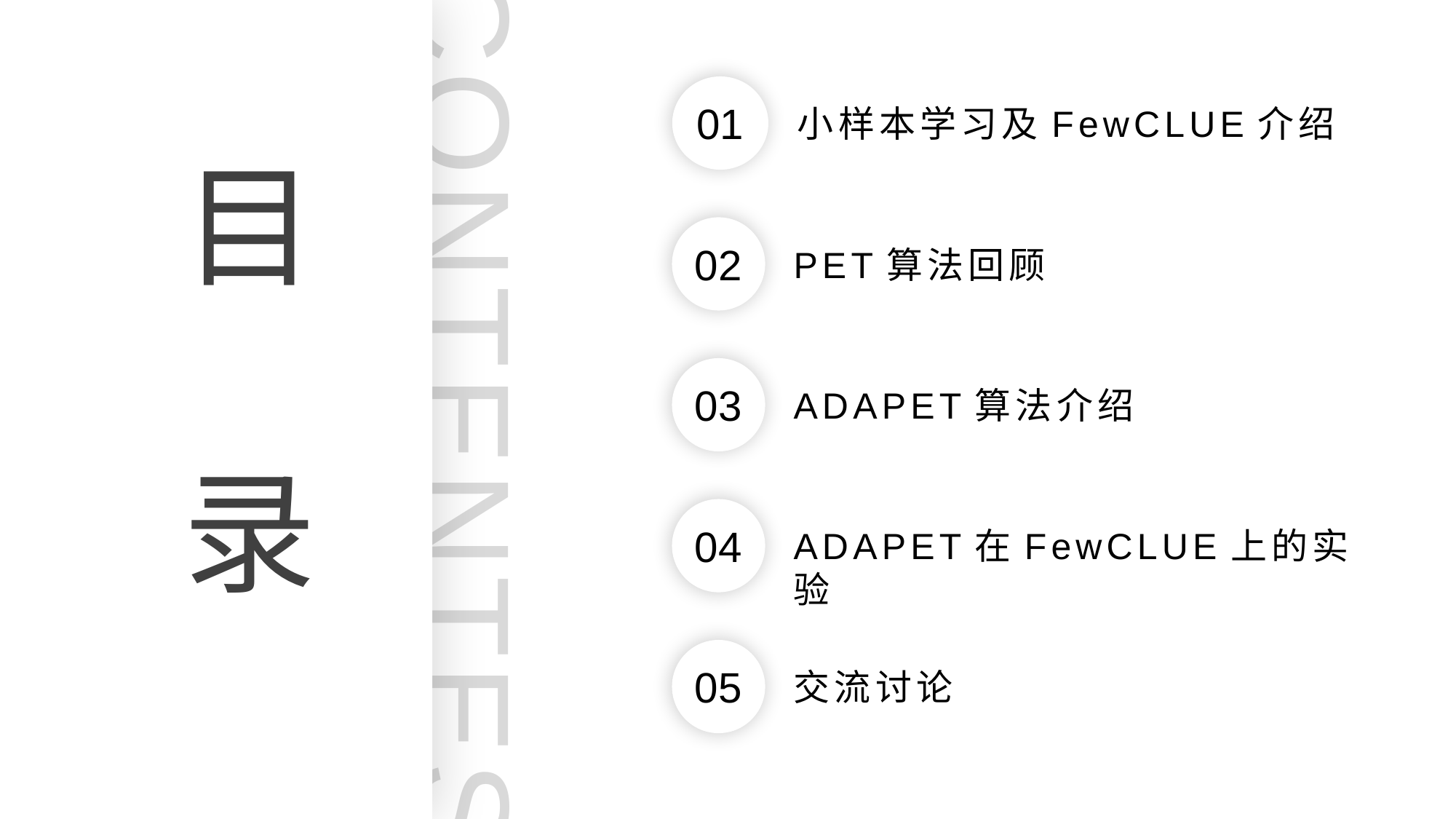

01
小样本学习及FewCLUE介绍
目

02
PET算法回顾
CONTENTES

03
ADAPET算法介绍
录

04
ADAPET在FewCLUE上的实验

05
交流讨论